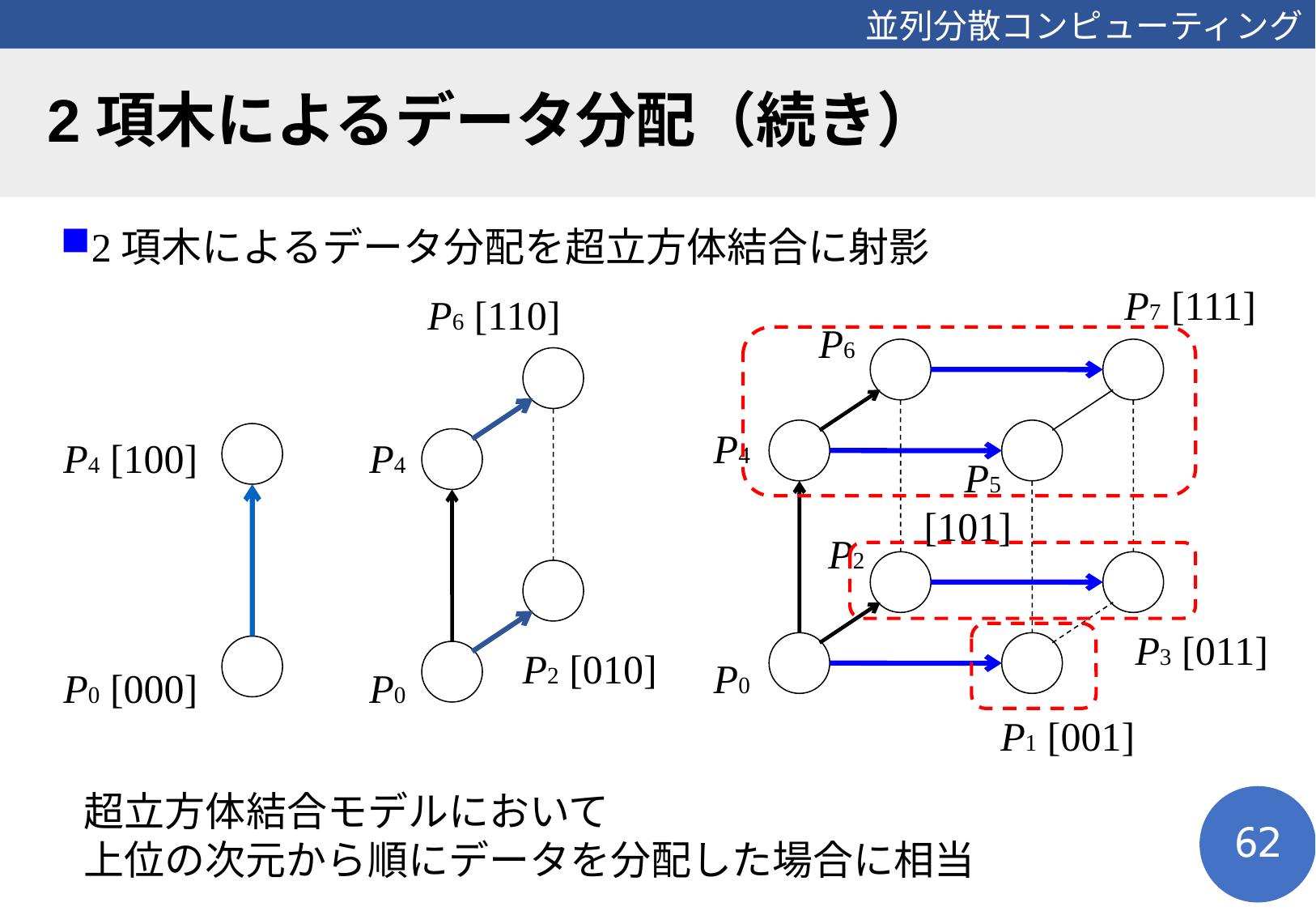

# 2項木によるデータ分配（続き）
2項木によるデータ分配を超立方体結合に射影

P7 [111]
P6

P4

    P5
[101]

P2

P3 [011]

P0

P1 [001]
P6 [110]

P4

P2 [010]

P0

P4 [100]

P0 [000]
超立方体結合モデルにおいて
上位の次元から順にデータを分配した場合に相当
62